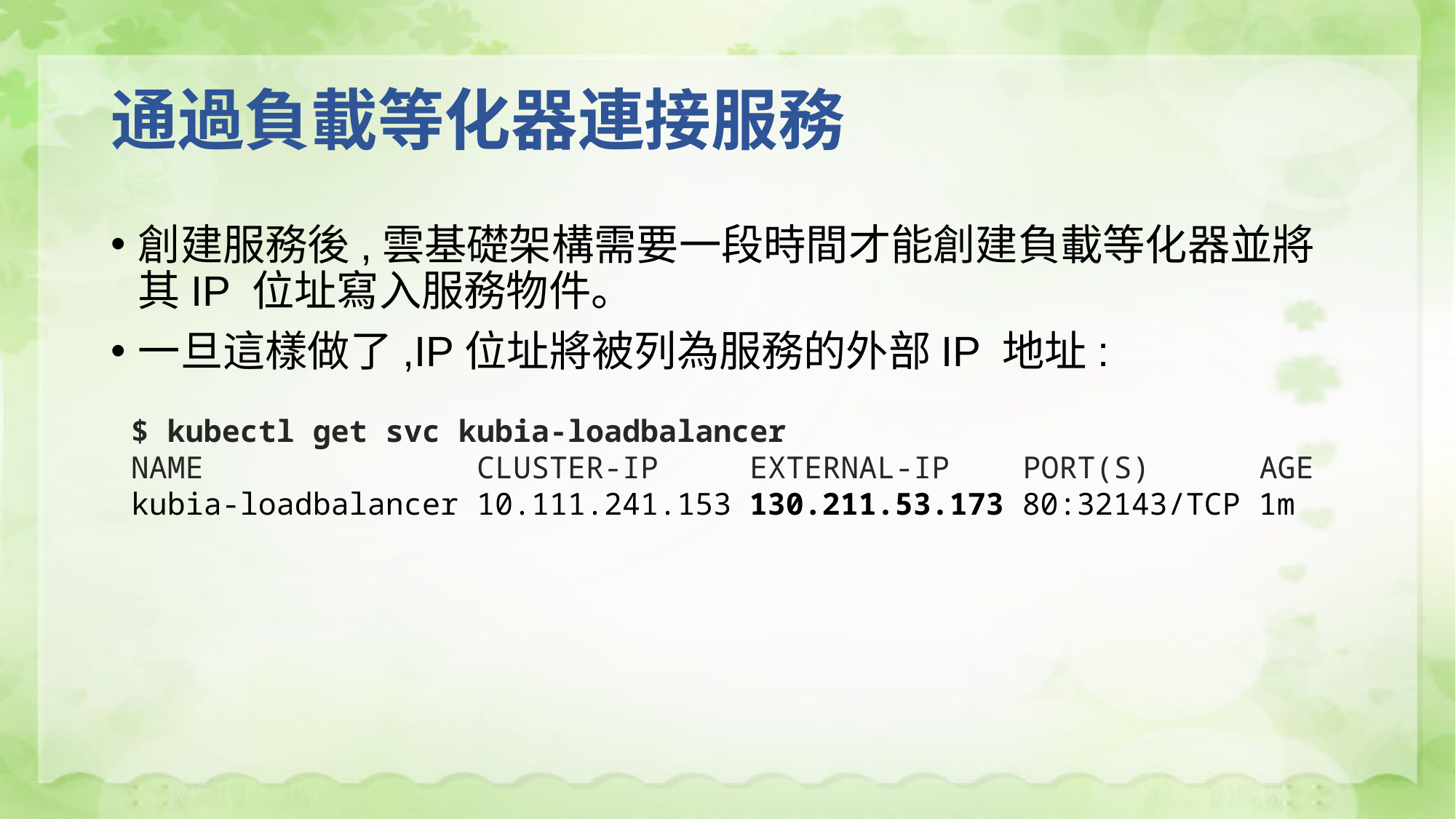

# 通過負載等化器連接服務
創建服務後,雲基礎架構需要一段時間才能創建負載等化器並將其IP 位址寫入服務物件。
一旦這樣做了,IP位址將被列為服務的外部IP 地址:

$ kubectl get svc kubia-loadbalancer
NAME               CLUSTER-IP     EXTERNAL-IP    PORT(S)      AGE
kubia-loadbalancer 10.111.241.153 130.211.53.173 80:32143/TCP 1m